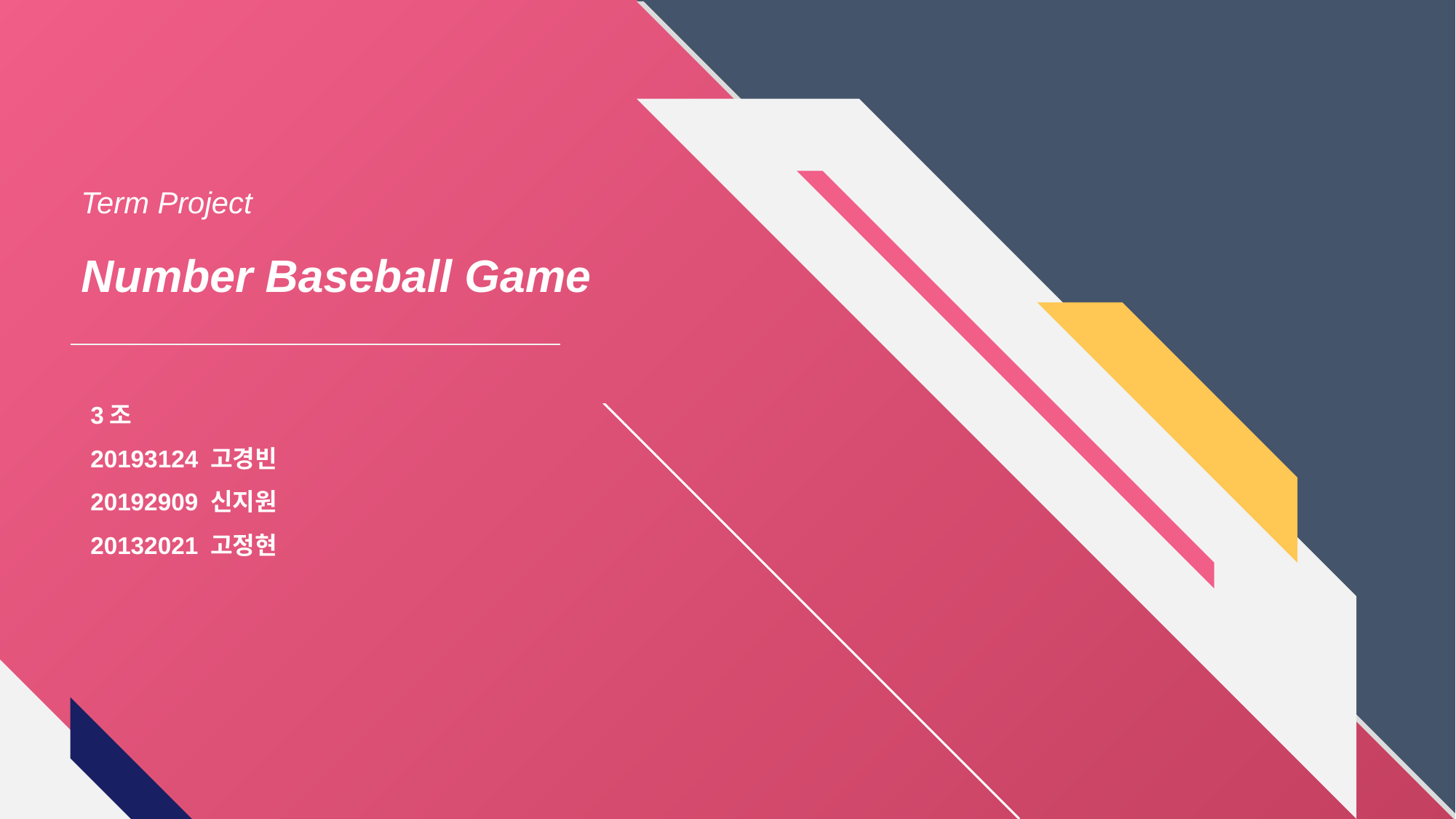

Term Project
Number Baseball Game

3조
20193124 고경빈
20192909 신지원
20132021 고정현